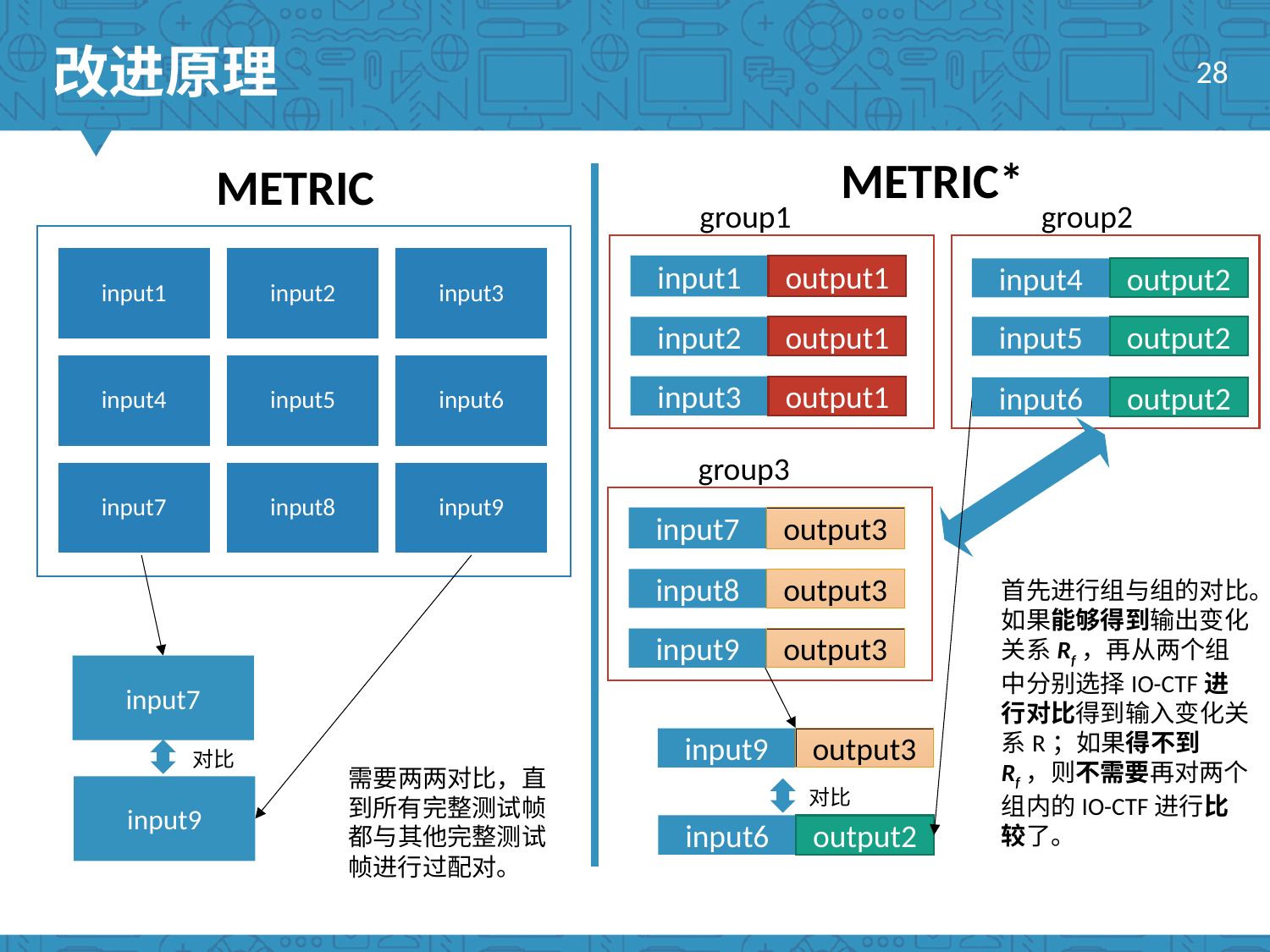

改进原理
28
METRIC*
METRIC
group1
group2

input1
input2
input3
input4
input5
input6
input7
input8
input9
input1
output1
input4
output2
input2
output1
input5
output2
input3
output1
input6
output2
group3

input7
output3
input8
output3
首先进行组与组的对比。
如果能够得到输出变化关系Rf，再从两个组中分别选择IO-CTF进行对比得到输入变化关系R；如果得不到Rf，则不需要再对两个组内的IO-CTF进行比较了。
input9
output3
input7
input9
output3
对比

需要两两对比，直到所有完整测试帧都与其他完整测试帧进行过配对。
input9
对比

input6
output2